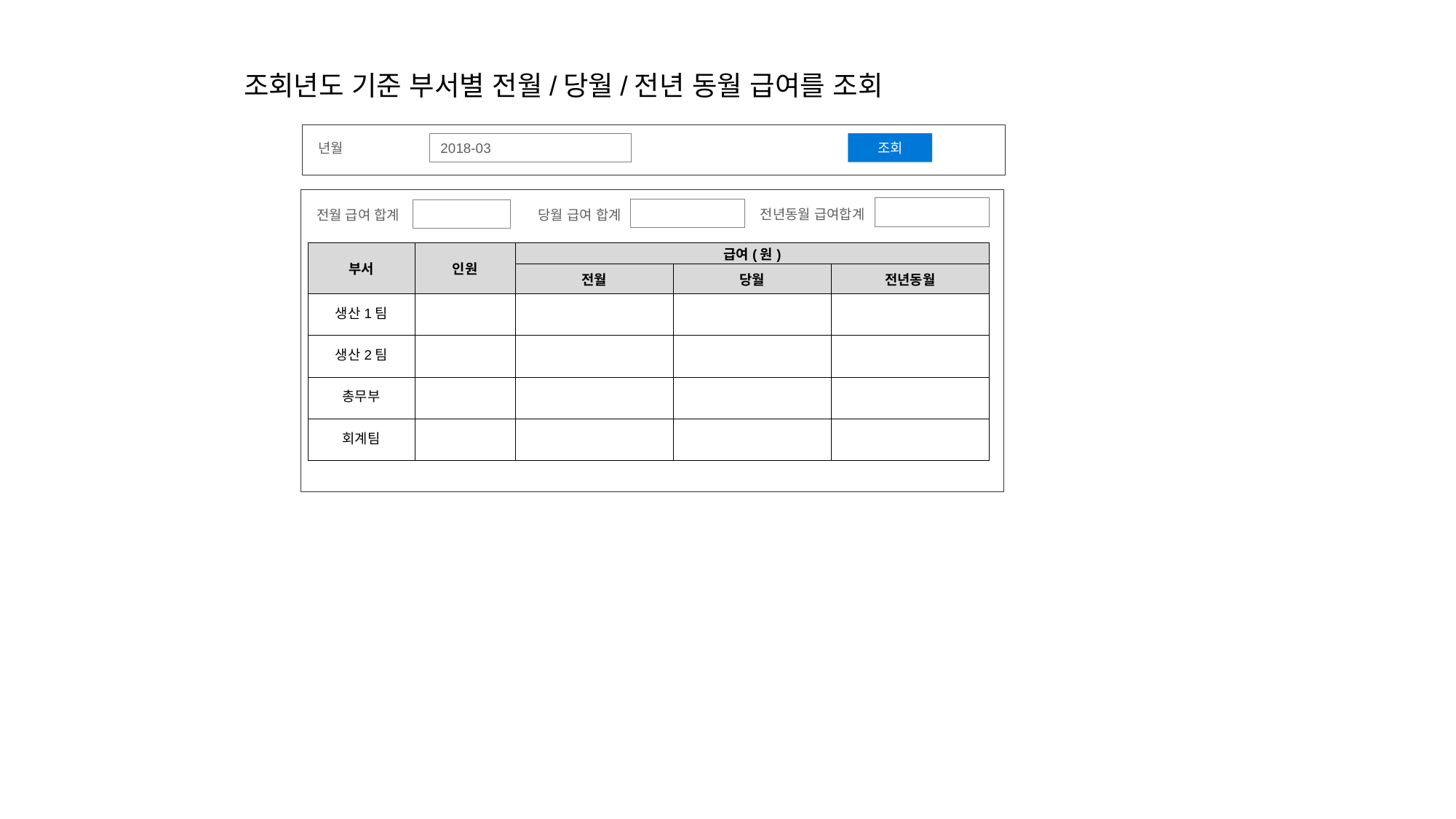

조회년도 기준 부서별 전월/당월/전년 동월 급여를 조회

조회
년월
2018-03

전년동월 급여합계

전월 급여 합계
당월 급여 합계
| 부서 | 인원 | 급여(원) |  |  |
| --- | --- | --- | --- | --- |
|  |  | 전월 | 당월 | 전년동월 |
| 생산1팀 |  |  |  |  |
| 생산2팀 |  |  |  |  |
| 총무부 |  |  |  |  |
| 회계팀 |  |  |  |  |